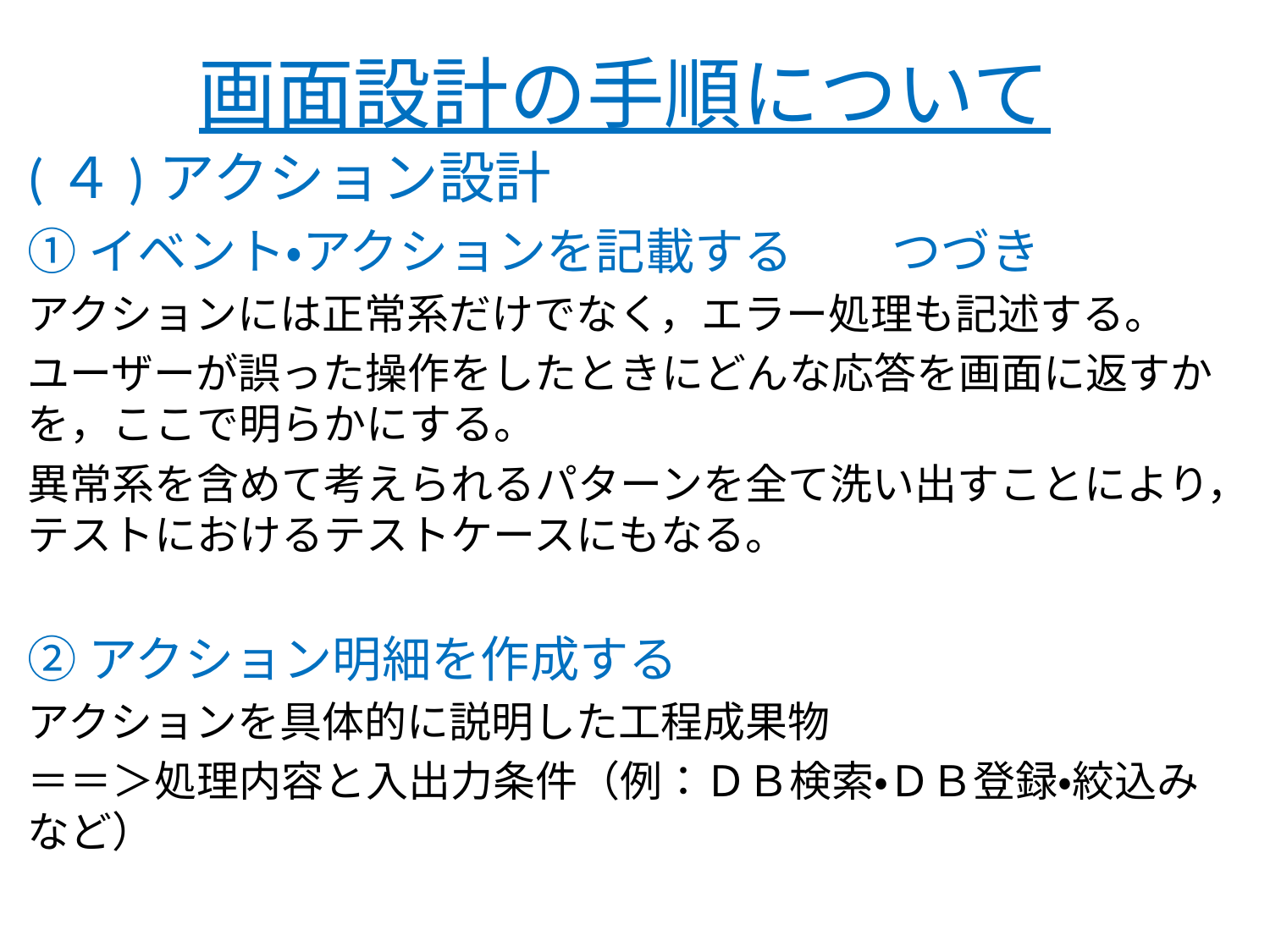

# 画面設計の手順について
(４)アクション設計
①イベント・アクションを記載する　　つづき
アクションには正常系だけでなく，エラー処理も記述する。
ユーザーが誤った操作をしたときにどんな応答を画面に返すかを，ここで明らかにする。
異常系を含めて考えられるパターンを全て洗い出すことにより，テストにおけるテストケースにもなる。

②アクション明細を作成する
アクションを具体的に説明した工程成果物
＝＝＞処理内容と入出力条件（例：ＤＢ検索・ＤＢ登録・絞込み　など）